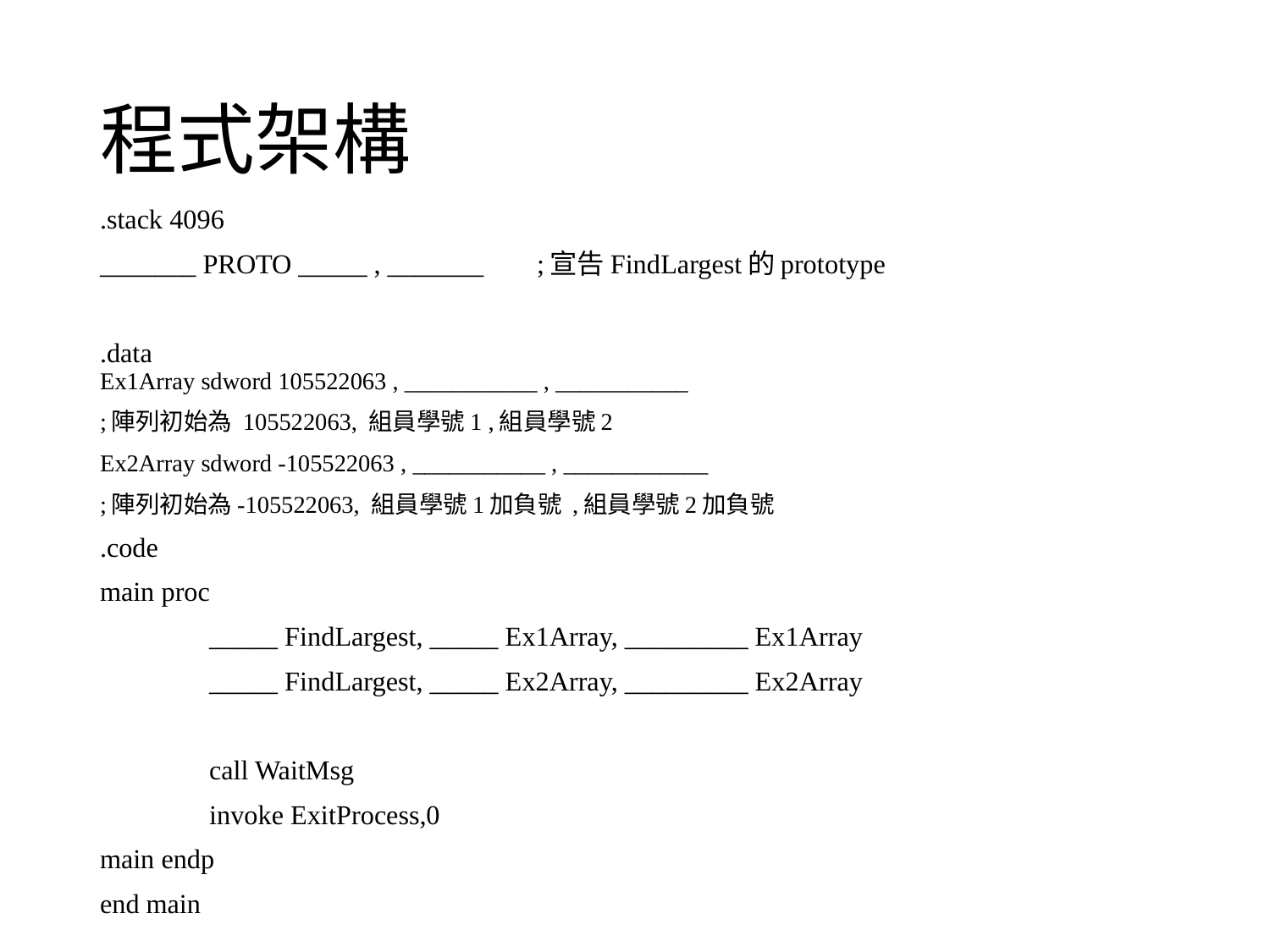

# 程式架構
.stack 4096
_______ PROTO _____ , _______	;宣告FindLargest的prototype

.data
Ex1Array sdword 105522063 , ___________ , ___________
;陣列初始為 105522063, 組員學號1 ,組員學號2
Ex2Array sdword -105522063 , ___________ , ____________
;陣列初始為-105522063, 組員學號1加負號 ,組員學號2加負號
.code
main proc
	_____ FindLargest, _____ Ex1Array, _________ Ex1Array
	_____ FindLargest, _____ Ex2Array, _________ Ex2Array

	call WaitMsg
	invoke ExitProcess,0
main endp
end main